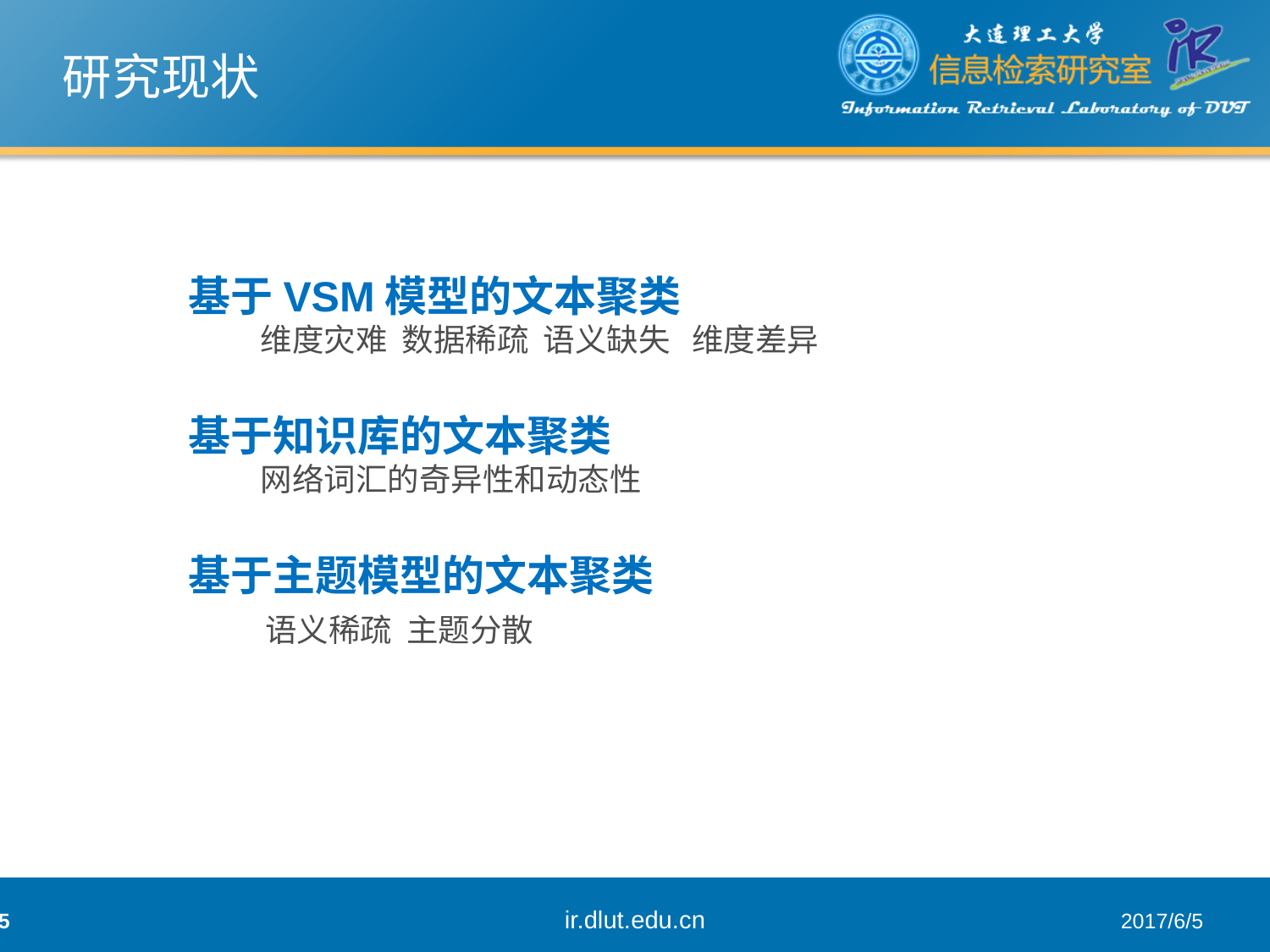

# 研究现状
基于VSM模型的文本聚类
         维度灾难  数据稀疏  语义缺失   维度差异

基于知识库的文本聚类
         网络词汇的奇异性和动态性

基于主题模型的文本聚类
       语义稀疏  主题分散